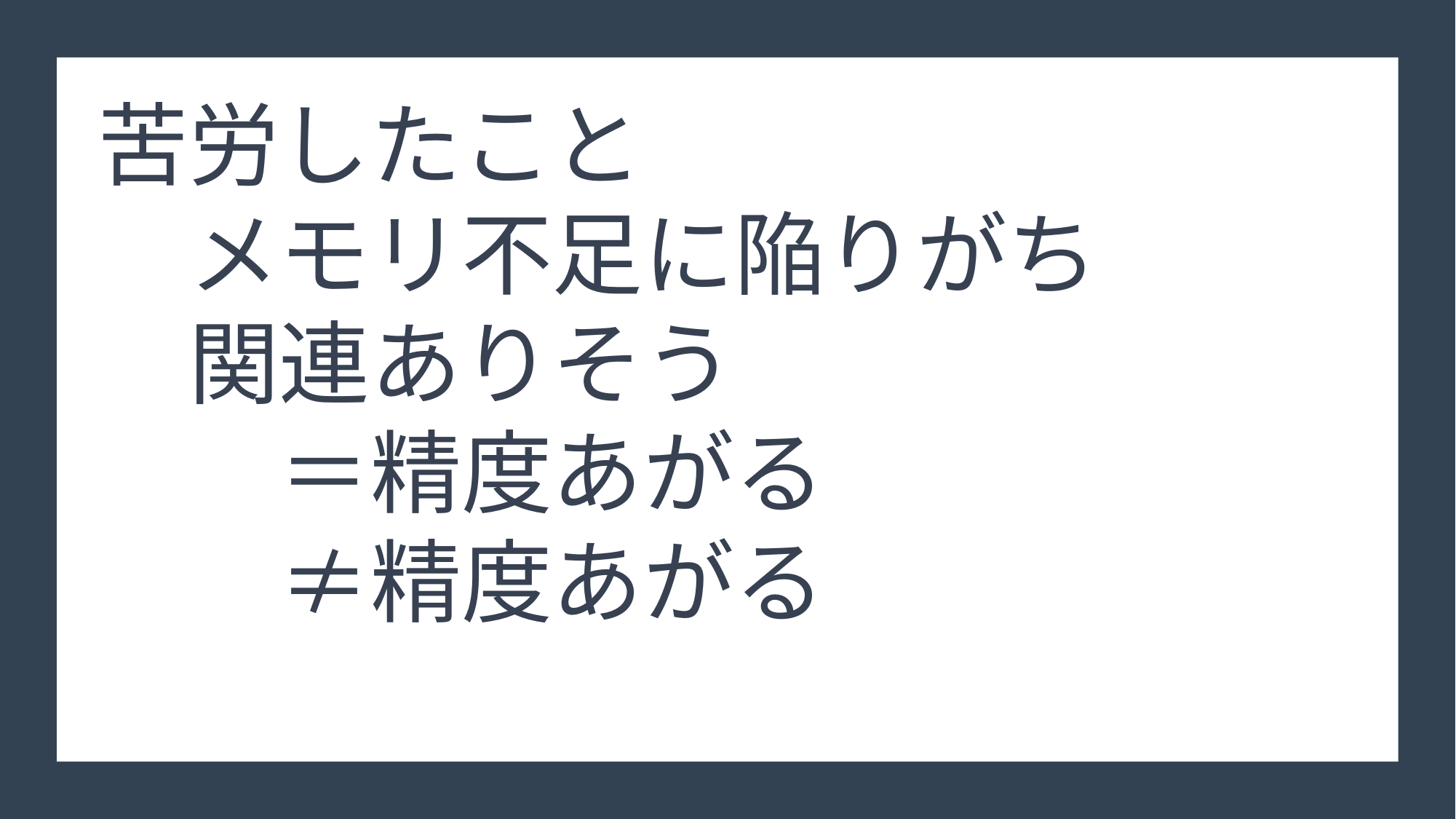

苦労したこと
　メモリ不足に陥りがち
　関連ありそう
　　＝精度あがる
　　≠精度あがる